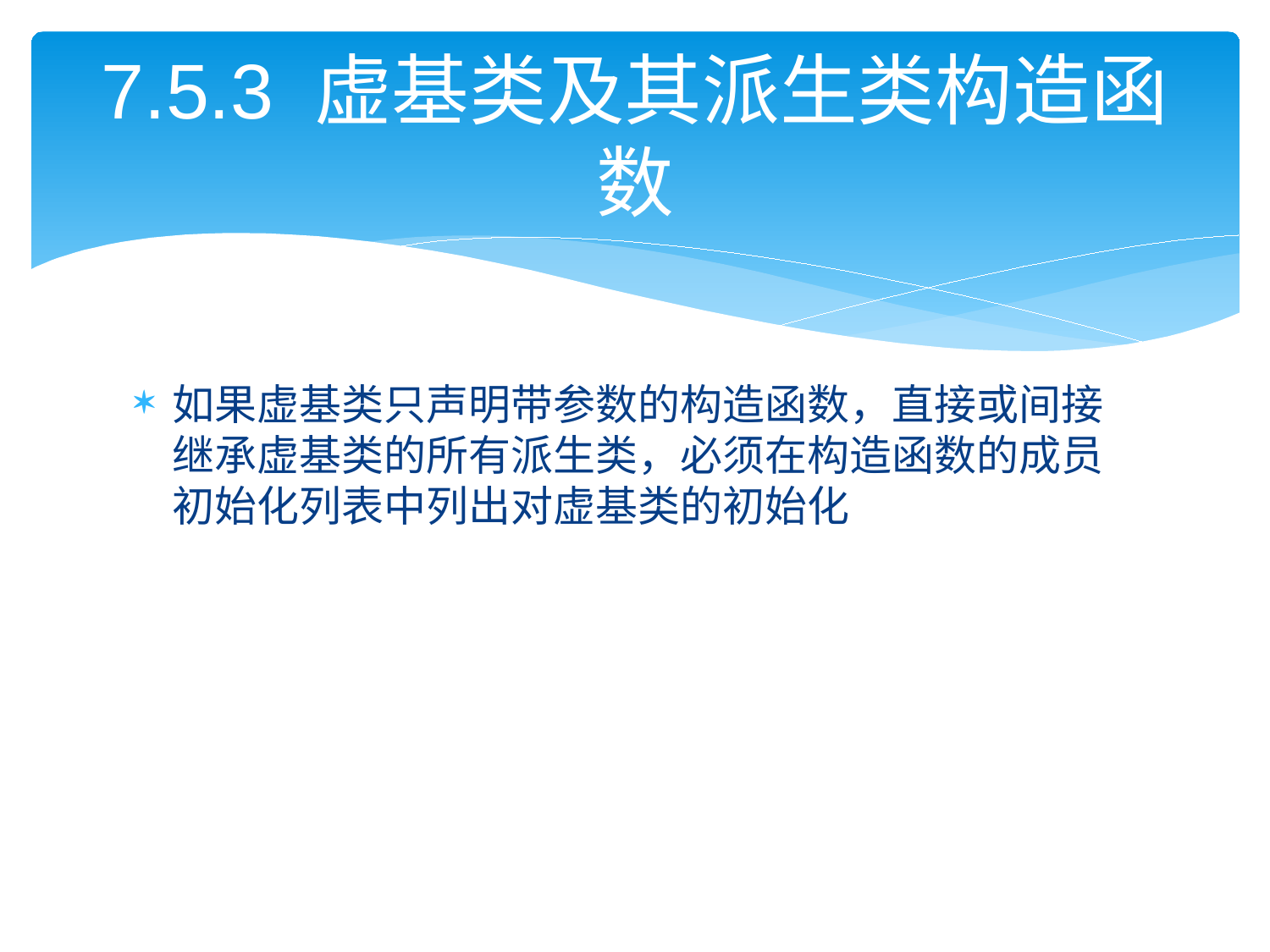

# 7.5.3 虚基类及其派生类构造函数
如果虚基类只声明带参数的构造函数，直接或间接继承虚基类的所有派生类，必须在构造函数的成员初始化列表中列出对虚基类的初始化